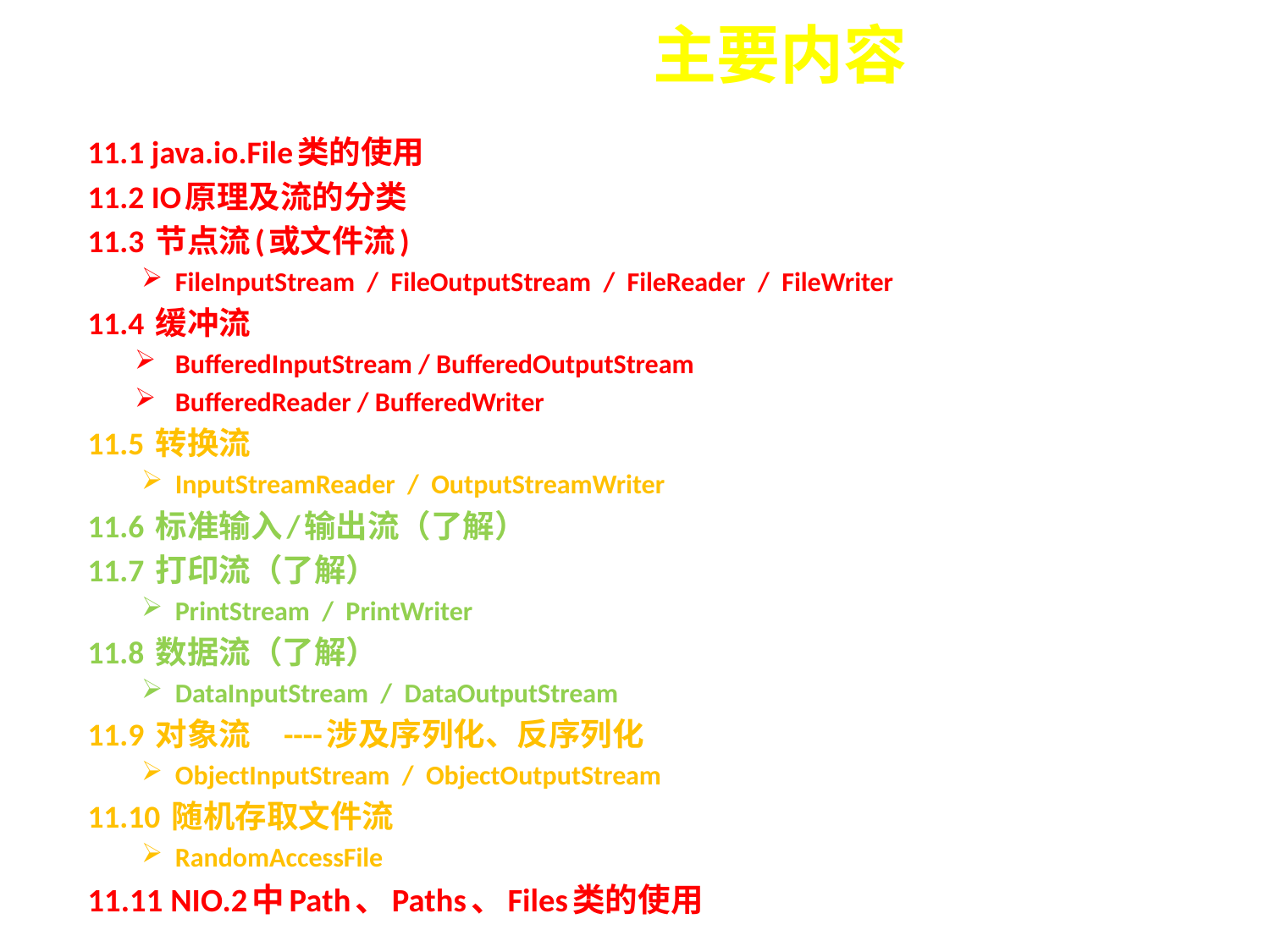

# 主要内容
11.1 java.io.File类的使用
11.2 IO原理及流的分类
11.3 节点流(或文件流)
FileInputStream  /  FileOutputStream  /  FileReader  /  FileWriter
11.4 缓冲流
BufferedInputStream / BufferedOutputStream
BufferedReader / BufferedWriter
11.5 转换流
InputStreamReader  /  OutputStreamWriter
11.6 标准输入/输出流（了解）
11.7 打印流（了解）
PrintStream  /  PrintWriter
11.8 数据流（了解）
DataInputStream  /  DataOutputStream
11.9 对象流    ----涉及序列化、反序列化
ObjectInputStream  /  ObjectOutputStream
11.10 随机存取文件流
RandomAccessFile
11.11 NIO.2中Path、Paths、Files类的使用